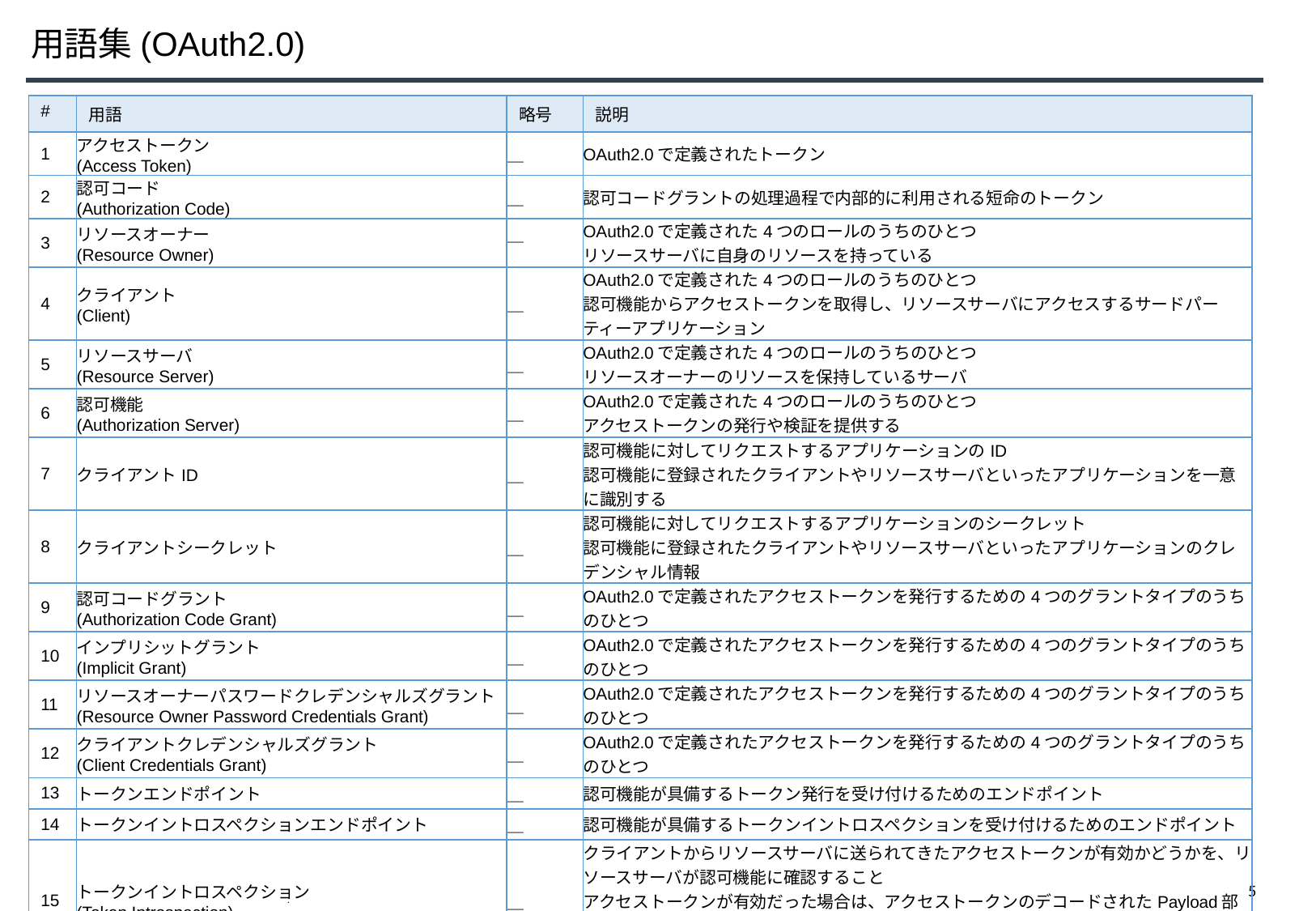

用語集(OAuth2.0)
| # | 用語 | 略号 | 説明 |
| --- | --- | --- | --- |
| 1 | アクセストークン (Access Token) | ＿ | OAuth2.0で定義されたトークン |
| 2 | 認可コード (Authorization Code) | ＿ | 認可コードグラントの処理過程で内部的に利用される短命のトークン |
| 3 | リソースオーナー (Resource Owner) | ＿ | OAuth2.0で定義された4つのロールのうちのひとつ リソースサーバに自身のリソースを持っている |
| 4 | クライアント (Client) | ＿ | OAuth2.0で定義された4つのロールのうちのひとつ 認可機能からアクセストークンを取得し、リソースサーバにアクセスするサードパーティーアプリケーション |
| 5 | リソースサーバ (Resource Server) | ＿ | OAuth2.0で定義された4つのロールのうちのひとつ リソースオーナーのリソースを保持しているサーバ |
| 6 | 認可機能 (Authorization Server) | ＿ | OAuth2.0で定義された4つのロールのうちのひとつ アクセストークンの発行や検証を提供する |
| 7 | クライアントID | ＿ | 認可機能に対してリクエストするアプリケーションのID 認可機能に登録されたクライアントやリソースサーバといったアプリケーションを一意に識別する |
| 8 | クライアントシークレット | ＿ | 認可機能に対してリクエストするアプリケーションのシークレット 認可機能に登録されたクライアントやリソースサーバといったアプリケーションのクレデンシャル情報 |
| 9 | 認可コードグラント (Authorization Code Grant) | ＿ | OAuth2.0で定義されたアクセストークンを発行するための4つのグラントタイプのうちのひとつ |
| 10 | インプリシットグラント (Implicit Grant) | ＿ | OAuth2.0で定義されたアクセストークンを発行するための4つのグラントタイプのうちのひとつ |
| 11 | リソースオーナーパスワードクレデンシャルズグラント (Resource Owner Password Credentials Grant) | ＿ | OAuth2.0で定義されたアクセストークンを発行するための4つのグラントタイプのうちのひとつ |
| 12 | クライアントクレデンシャルズグラント (Client Credentials Grant) | ＿ | OAuth2.0で定義されたアクセストークンを発行するための4つのグラントタイプのうちのひとつ |
| 13 | トークンエンドポイント | ＿ | 認可機能が具備するトークン発行を受け付けるためのエンドポイント |
| 14 | トークンイントロスペクションエンドポイント | ＿ | 認可機能が具備するトークンイントロスペクションを受け付けるためのエンドポイント |
| 15 | トークンイントロスペクション (Token Introspection) | ＿ | クライアントからリソースサーバに送られてきたアクセストークンが有効かどうかを、リソースサーバが認可機能に確認すること アクセストークンが有効だった場合は、アクセストークンのデコードされたPayload部が得られる 本設計書では、トークン検証と表現することがある |
| 16 | トークンエクスチェンジ (Token Exchange) | ＿ | RFC8693で定義された、なりすましや委任に関してOAuth2.0を拡張するための仕様 既存のアクセストークンをSubject Tokenとして認可機能に渡すことで新規のアクセストークンを得る 本設計書では、トークン交換と表現することがある |